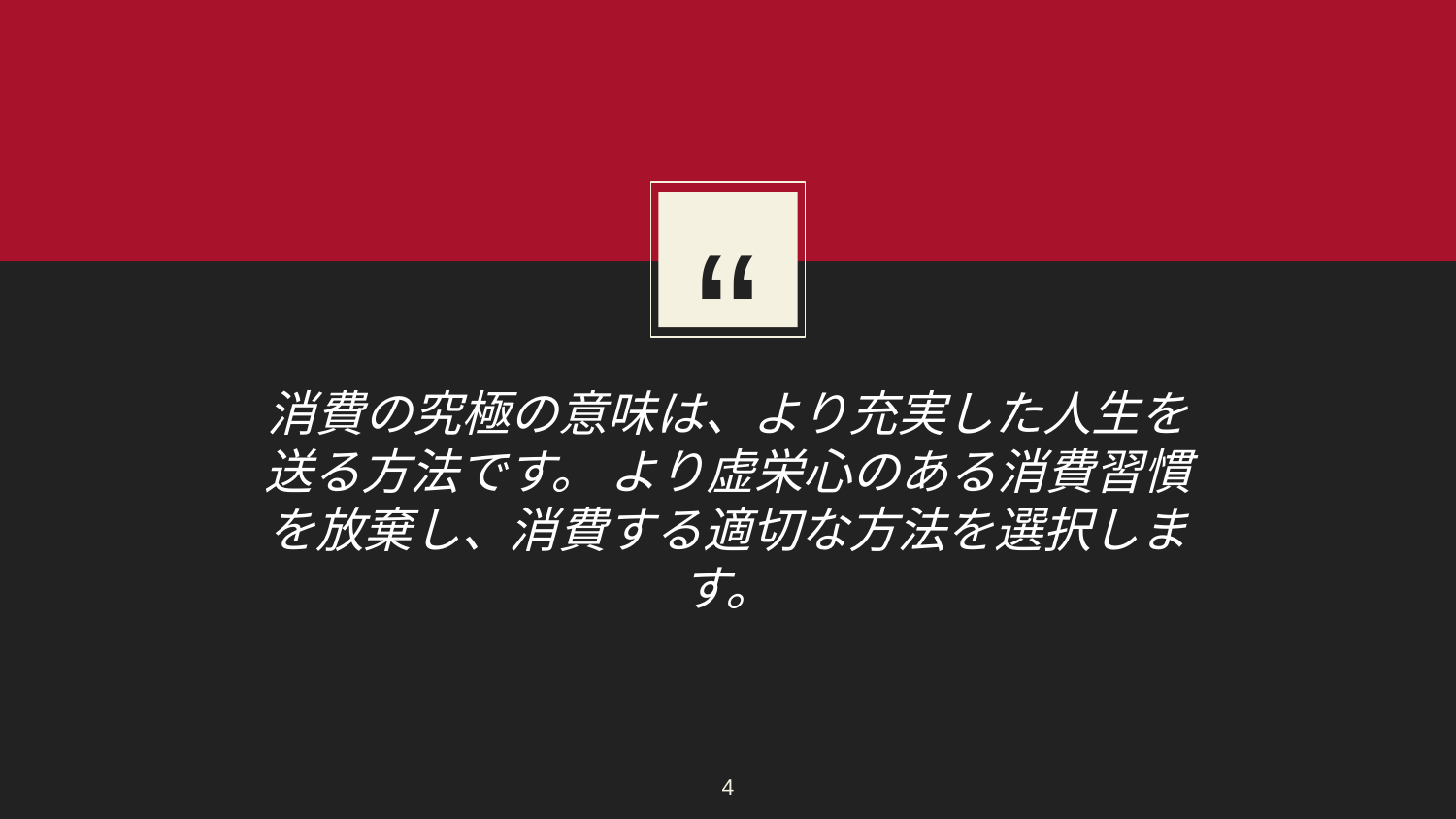

消費の究極の意味は、より充実した人生を送る方法です。 より虚栄心のある消費習慣を放棄し、消費する適切な方法を選択します。
4